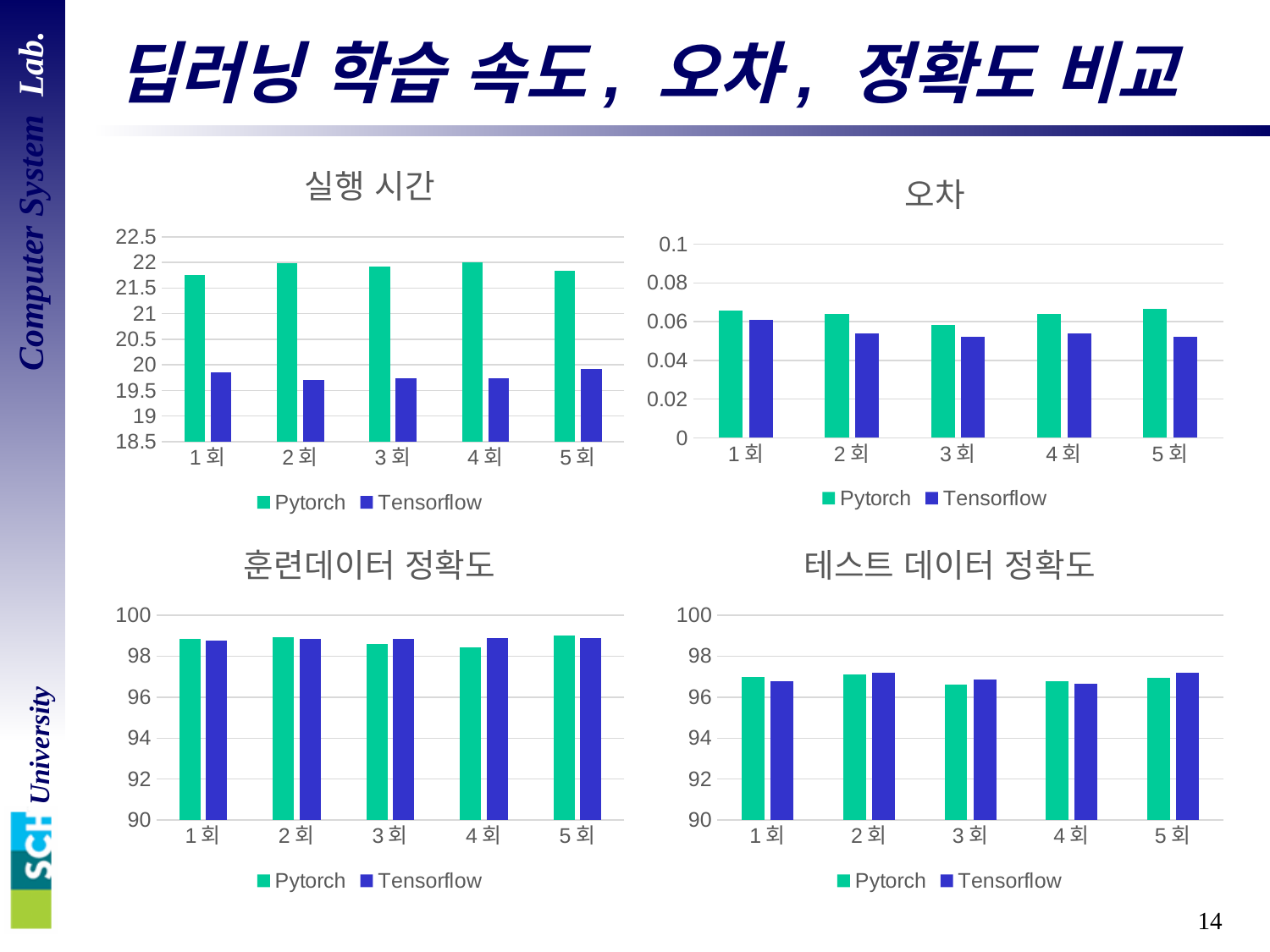

# 딥러닝 학습 속도, 오차, 정확도 비교

### Chart: 실행 시간

| Category | Pytorch | Tensorflow |
|---|---|---|
| 1회 | 21.75 | 19.85 |
| 2회 | 21.98 | 19.7 |
| 3회 | 21.92 | 19.73 |
| 4회 | 22.0 | 19.73 |
| 5회 | 21.83 | 19.92 |

### Chart: 오차

| Category | Pytorch | Tensorflow |
|---|---|---|
| 1회 | 0.0659 | 0.0608 |
| 2회 | 0.0639 | 0.054 |
| 3회 | 0.0582 | 0.0522 |
| 4회 | 0.0642 | 0.0538 |
| 5회 | 0.0665 | 0.0523 |

### Chart: 훈련데이터 정확도

| Category | Pytorch | Tensorflow |
|---|---|---|
| 1회 | 98.83 | 98.77 |
| 2회 | 98.91 | 98.85 |
| 3회 | 98.61 | 98.85 |
| 4회 | 98.45 | 98.87 |
| 5회 | 99.0 | 98.9 |

### Chart: 테스트 데이터 정확도

| Category | Pytorch | Tensorflow |
|---|---|---|
| 1회 | 96.99 | 96.79 |
| 2회 | 97.13 | 97.2 |
| 3회 | 96.62 | 96.88 |
| 4회 | 96.8 | 96.64 |
| 5회 | 96.93 | 97.21 |